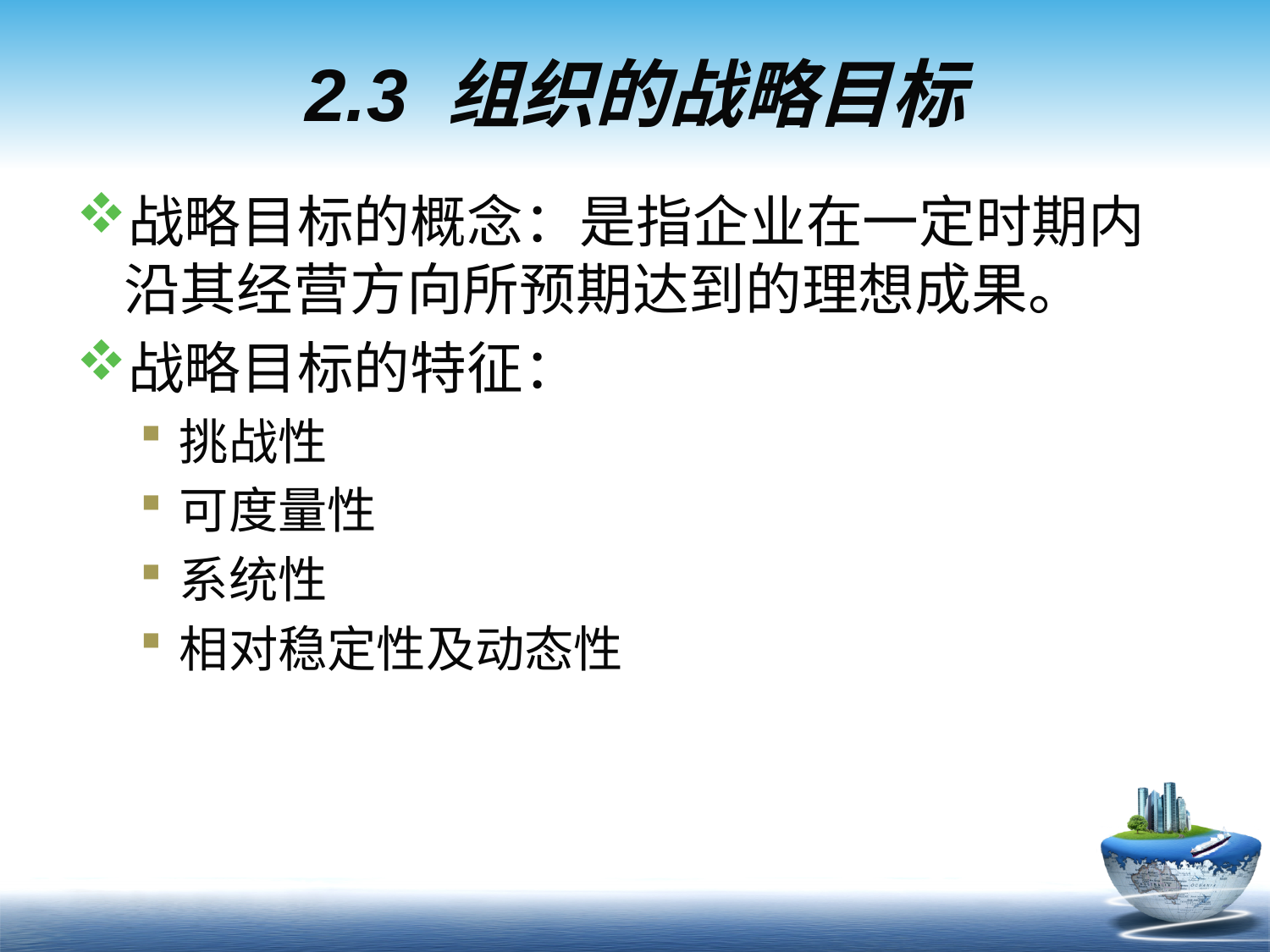

# 2.3 组织的战略目标
战略目标的概念：是指企业在一定时期内沿其经营方向所预期达到的理想成果。
战略目标的特征：
挑战性
可度量性
系统性
相对稳定性及动态性